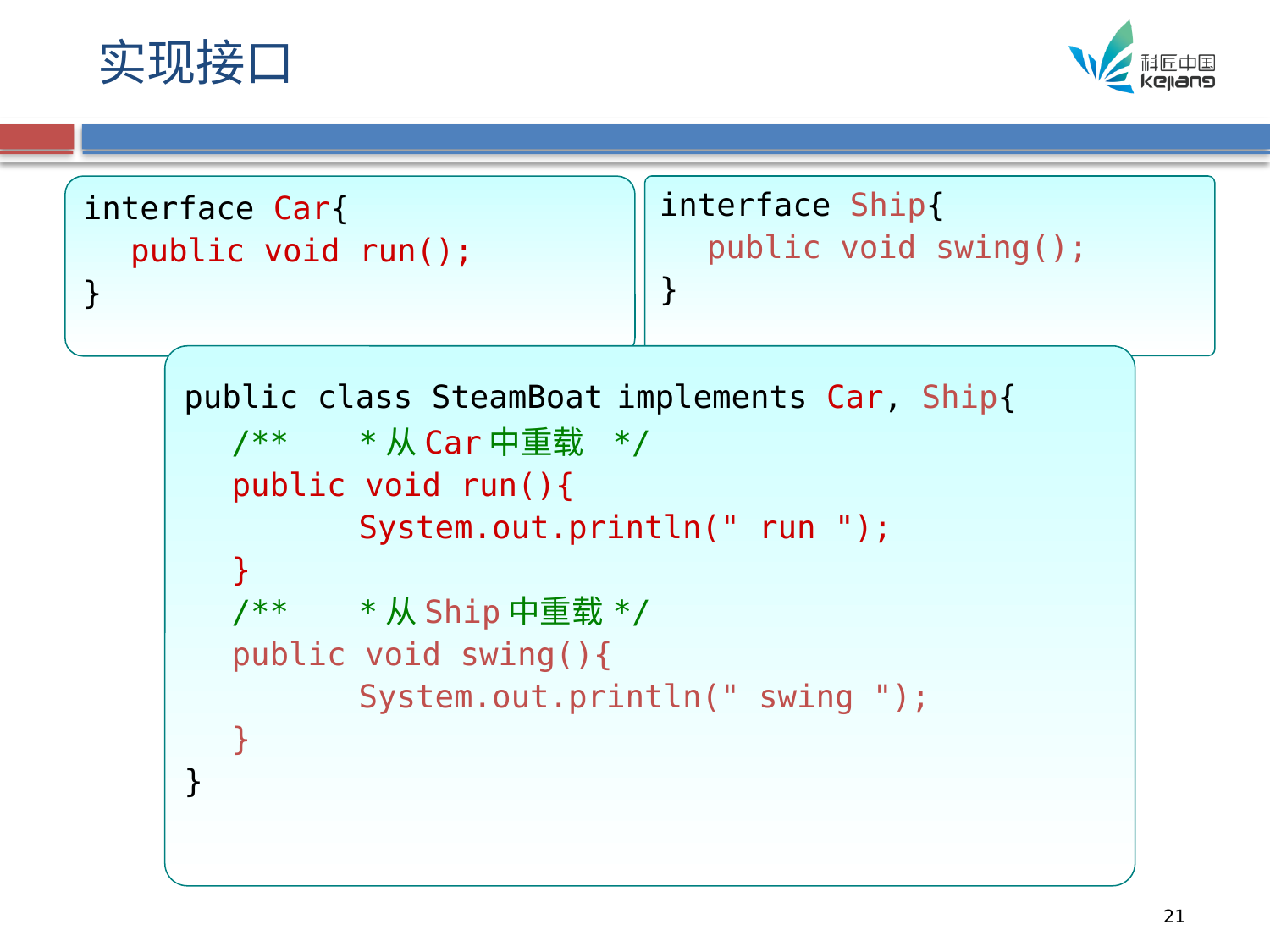

# 实现接口
interface Car{
	public void run();
}
interface Ship{
	public void swing();
}

public class SteamBoat implements Car, Ship{
	/**	*从Car中重载	*/
	public void run(){
		System.out.println(" run ");
	}
	/**	*从Ship中重载	*/
	public void swing(){
		System.out.println(" swing ");
	}
}
21